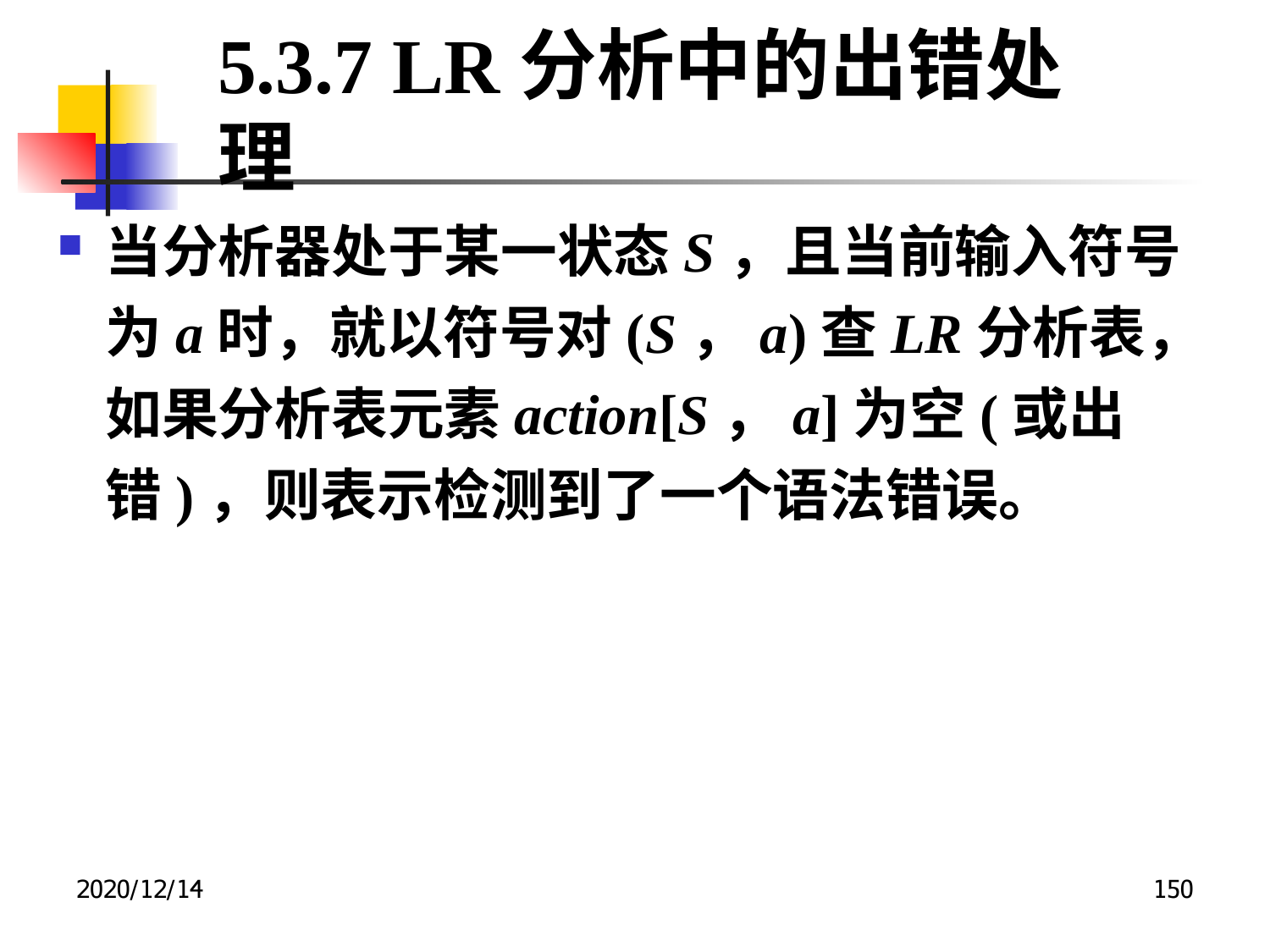

5.3.7 LR分析中的出错处理
当分析器处于某一状态S，且当前输入符号为a时，就以符号对(S，a)查LR分析表，如果分析表元素action[S，a]为空(或出错)，则表示检测到了一个语法错误。
2020/12/14
150